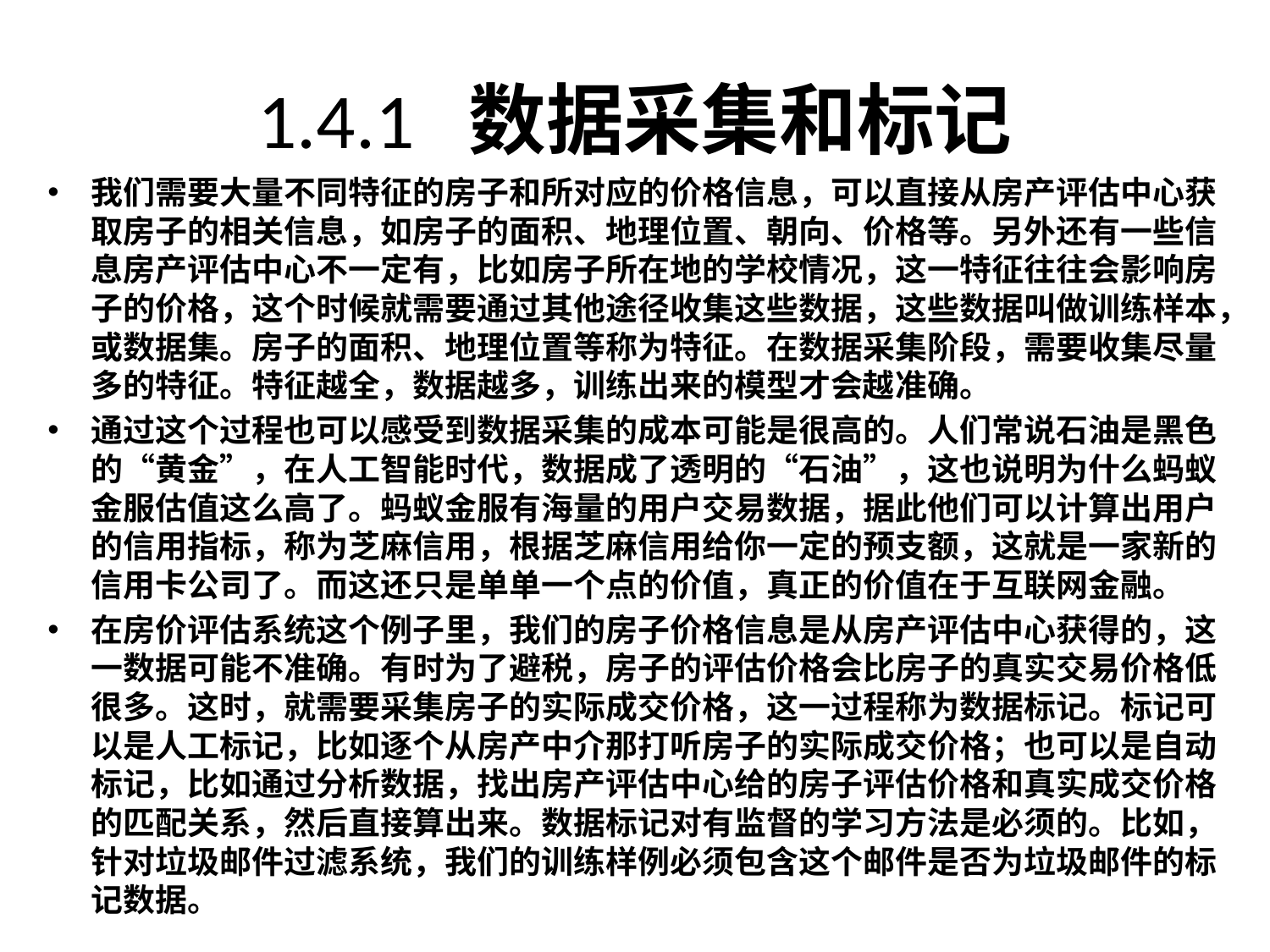

# 1.4.1  数据采集和标记
我们需要大量不同特征的房子和所对应的价格信息，可以直接从房产评估中心获取房子的相关信息，如房子的面积、地理位置、朝向、价格等。另外还有一些信息房产评估中心不一定有，比如房子所在地的学校情况，这一特征往往会影响房子的价格，这个时候就需要通过其他途径收集这些数据，这些数据叫做训练样本，或数据集。房子的面积、地理位置等称为特征。在数据采集阶段，需要收集尽量多的特征。特征越全，数据越多，训练出来的模型才会越准确。
通过这个过程也可以感受到数据采集的成本可能是很高的。人们常说石油是黑色的“黄金”，在人工智能时代，数据成了透明的“石油”，这也说明为什么蚂蚁金服估值这么高了。蚂蚁金服有海量的用户交易数据，据此他们可以计算出用户的信用指标，称为芝麻信用，根据芝麻信用给你一定的预支额，这就是一家新的信用卡公司了。而这还只是单单一个点的价值，真正的价值在于互联网金融。
在房价评估系统这个例子里，我们的房子价格信息是从房产评估中心获得的，这一数据可能不准确。有时为了避税，房子的评估价格会比房子的真实交易价格低很多。这时，就需要采集房子的实际成交价格，这一过程称为数据标记。标记可以是人工标记，比如逐个从房产中介那打听房子的实际成交价格；也可以是自动标记，比如通过分析数据，找出房产评估中心给的房子评估价格和真实成交价格的匹配关系，然后直接算出来。数据标记对有监督的学习方法是必须的。比如，针对垃圾邮件过滤系统，我们的训练样例必须包含这个邮件是否为垃圾邮件的标记数据。